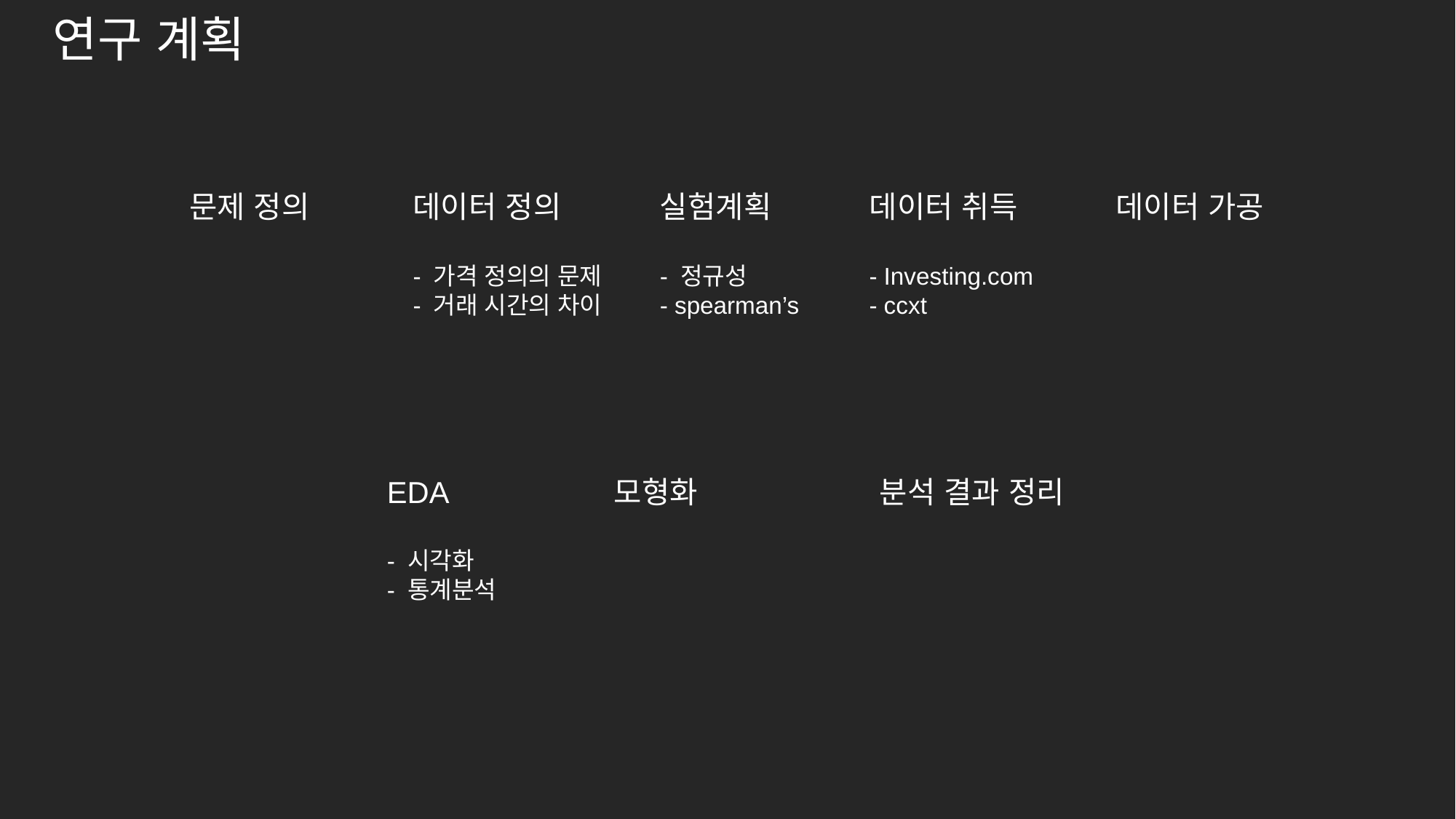

연구 계획
문제 정의
데이터 정의

- 가격 정의의 문제
- 거래 시간의 차이
실험계획

- 정규성
- spearman’s
데이터 취득

- Investing.com
- ccxt
데이터 가공
EDA

- 시각화
- 통계분석
모형화
분석 결과 정리